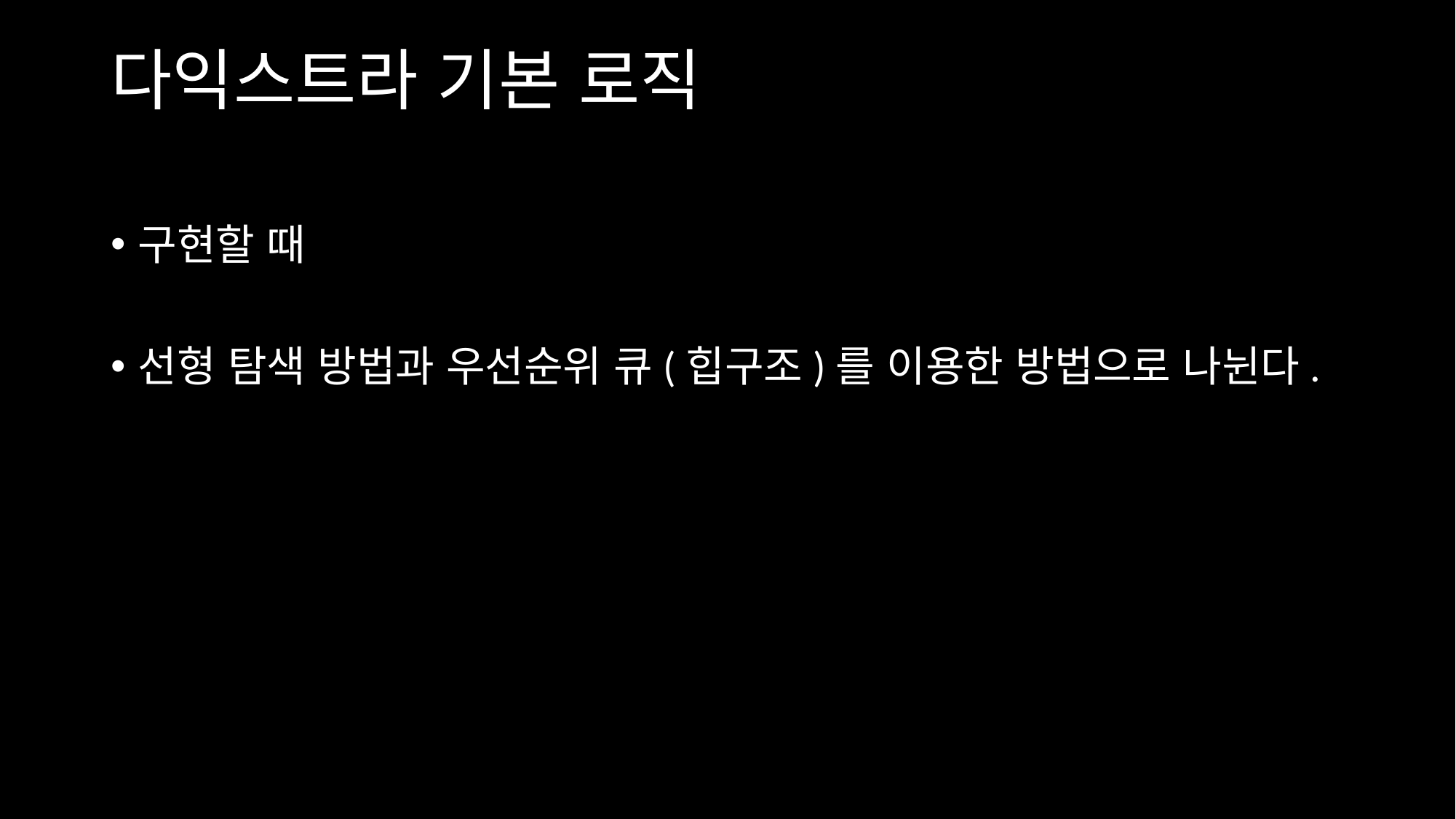

# 다익스트라 기본 로직
구현할 때

선형 탐색 방법과 우선순위 큐(힙구조)를 이용한 방법으로 나뉜다.